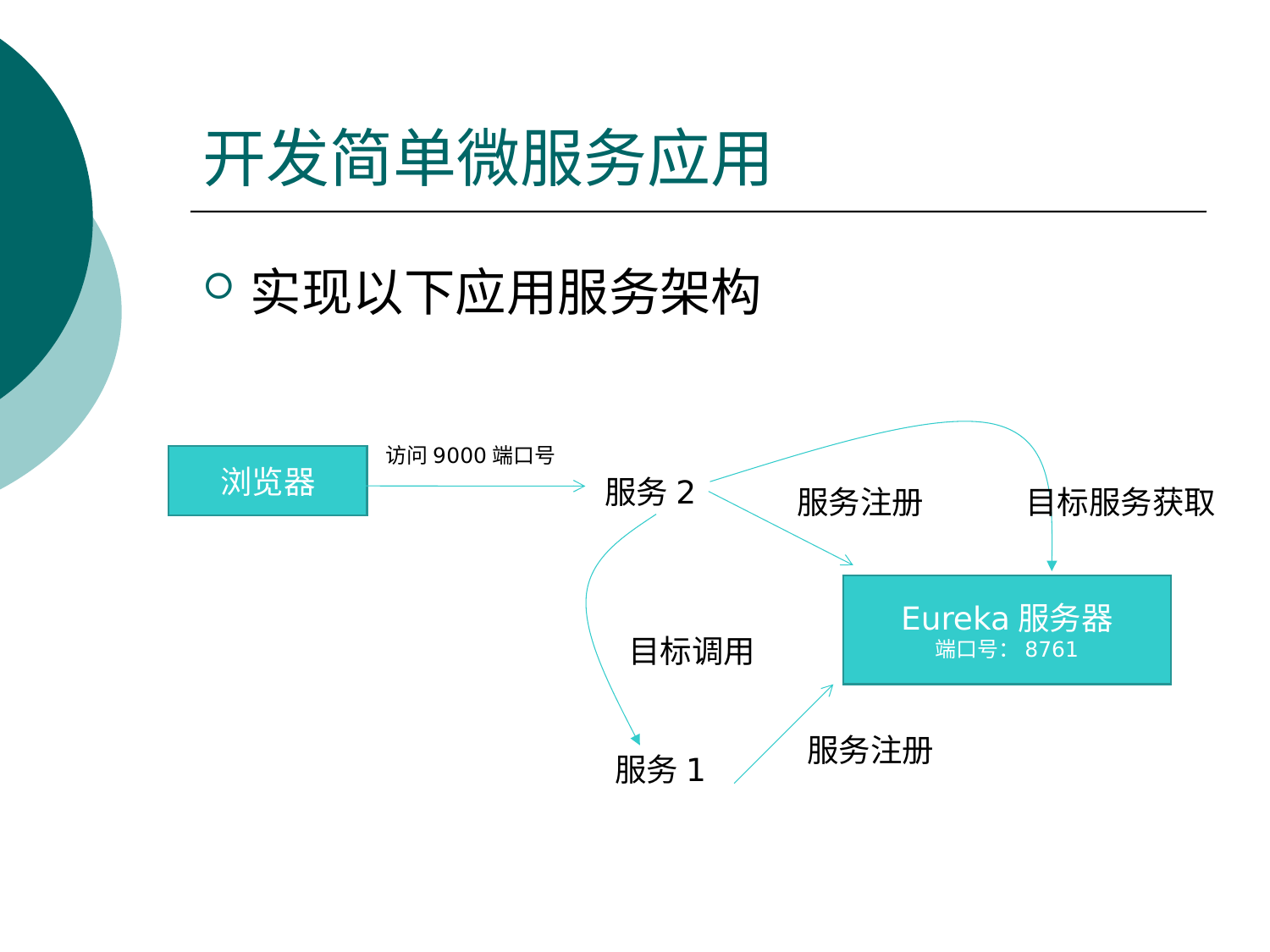

# 开发简单微服务应用
实现以下应用服务架构

访问9000端口号
浏览器
服务2
服务注册
目标服务获取

Eureka服务器
端口号：8761
目标调用
服务注册
服务1